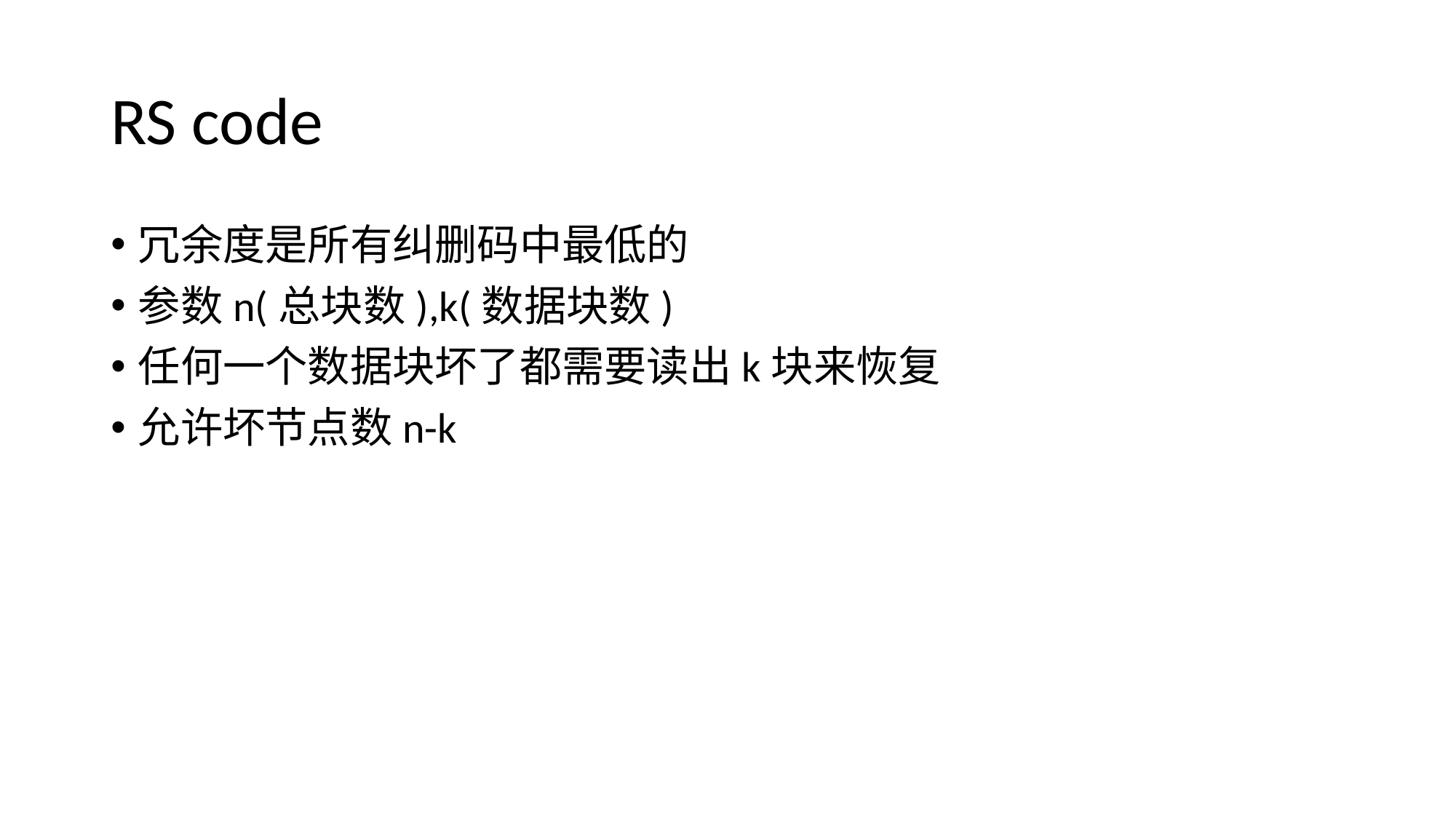

# RS code
冗余度是所有纠删码中最低的
参数n(总块数),k(数据块数)
任何一个数据块坏了都需要读出k块来恢复
允许坏节点数n-k